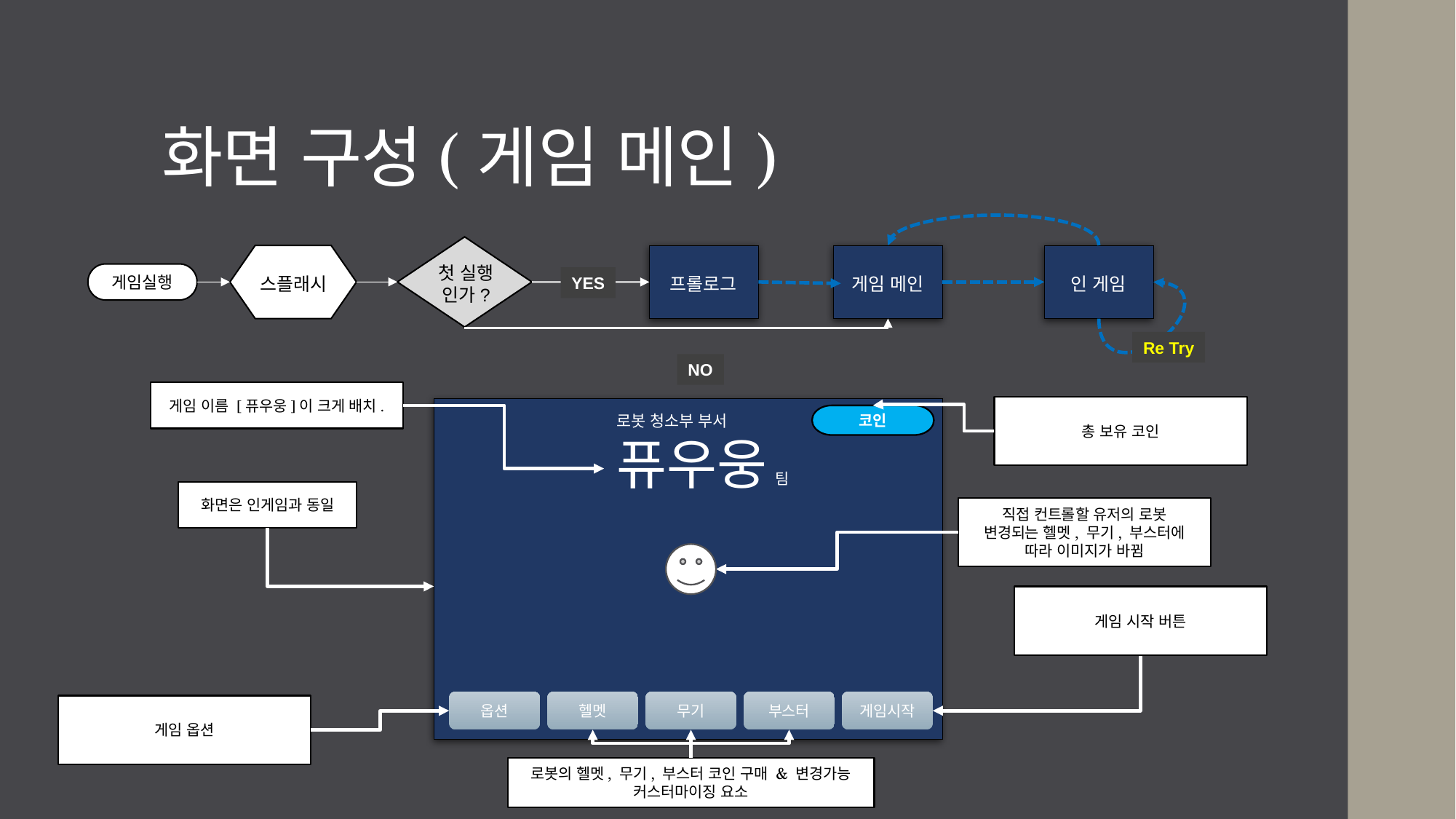

# 화면 구성(게임 메인)

스플래시

프롤로그

게임 메인

인 게임
첫 실행
인가?
게임실행
YES
Re Try
NO
게임 이름 [퓨우웅]이 크게 배치.
총 보유 코인

로봇 청소부 부서
퓨우웅 팀
코인
화면은 인게임과 동일
직접 컨트롤할 유저의 로봇
변경되는 헬멧, 무기, 부스터에 따라 이미지가 바뀜

게임 시작 버튼
옵션
헬멧
무기
부스터
게임시작
게임 옵션
로봇의 헬멧, 무기, 부스터 코인 구매 & 변경가능
커스터마이징 요소